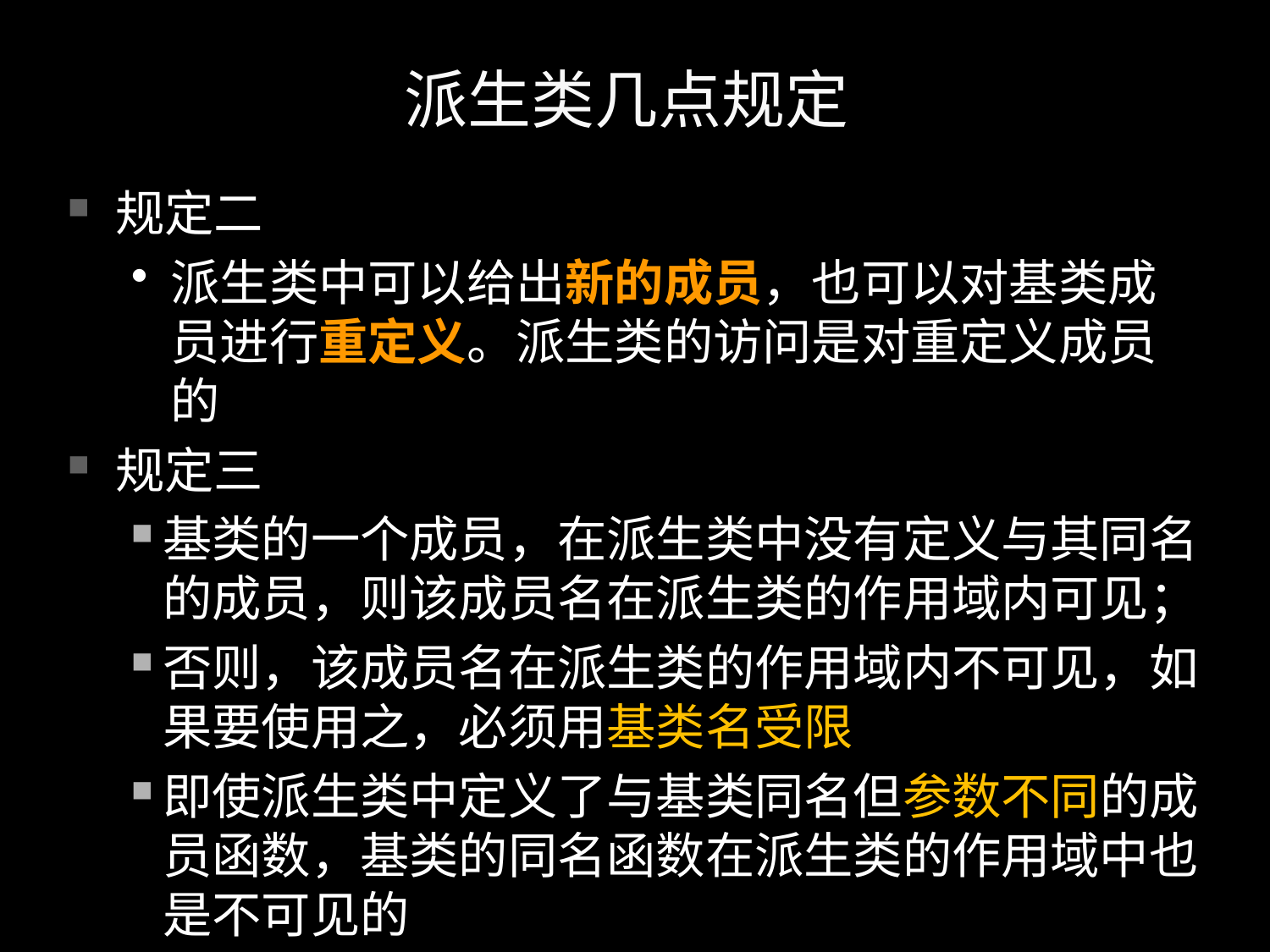

# 派生类几点规定
规定二
派生类中可以给出新的成员，也可以对基类成员进行重定义。派生类的访问是对重定义成员的
规定三
基类的一个成员，在派生类中没有定义与其同名的成员，则该成员名在派生类的作用域内可见；
否则，该成员名在派生类的作用域内不可见，如果要使用之，必须用基类名受限
即使派生类中定义了与基类同名但参数不同的成员函数，基类的同名函数在派生类的作用域中也是不可见的